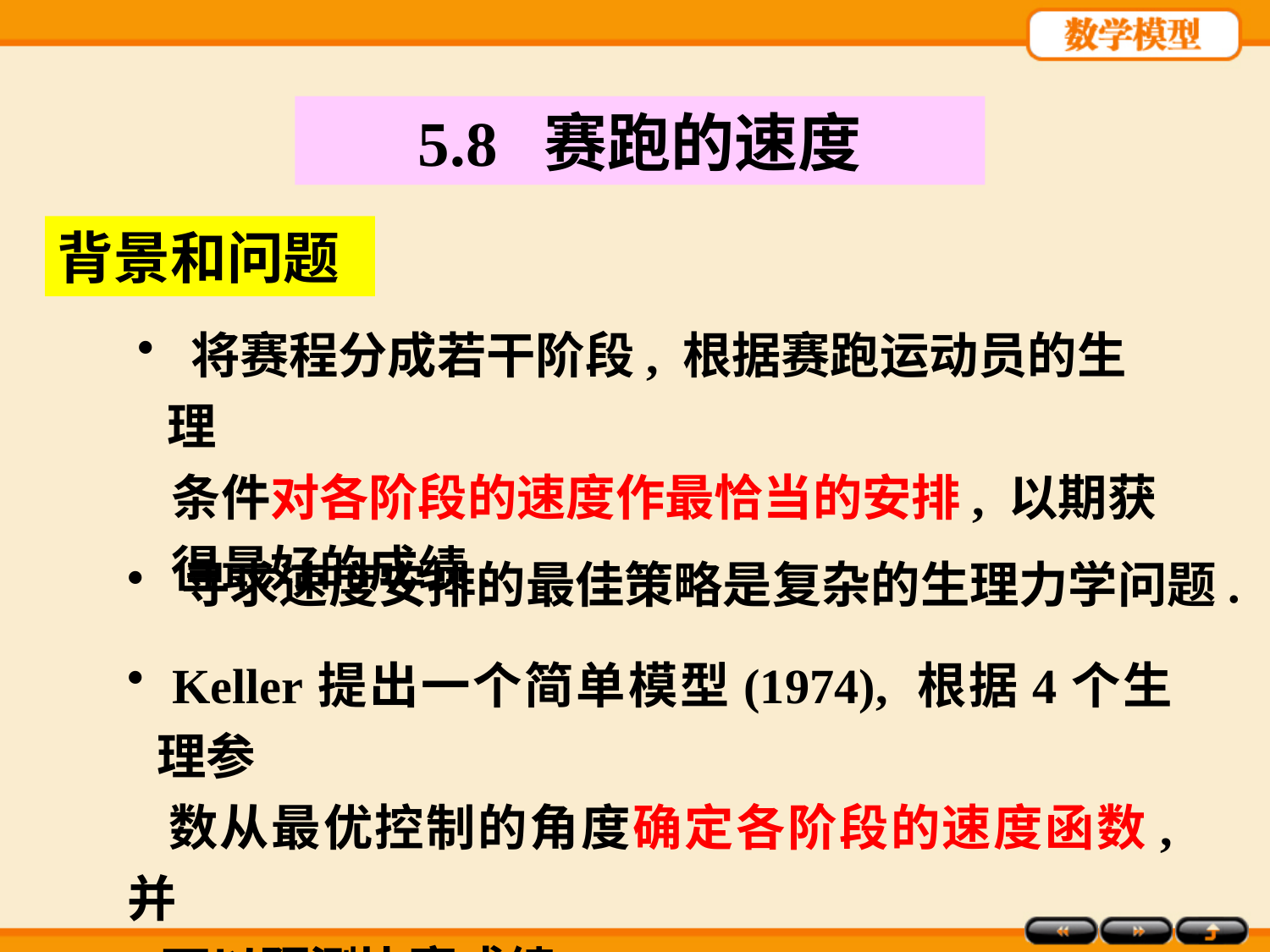

5.8  赛跑的速度
背景和问题
 将赛程分成若干阶段, 根据赛跑运动员的生理
  条件对各阶段的速度作最恰当的安排, 以期获
  得最好的成绩.
 寻求速度安排的最佳策略是复杂的生理力学问题.
 Keller提出一个简单模型(1974), 根据4个生理参
  数从最优控制的角度确定各阶段的速度函数, 并
  可以预测比赛成绩.